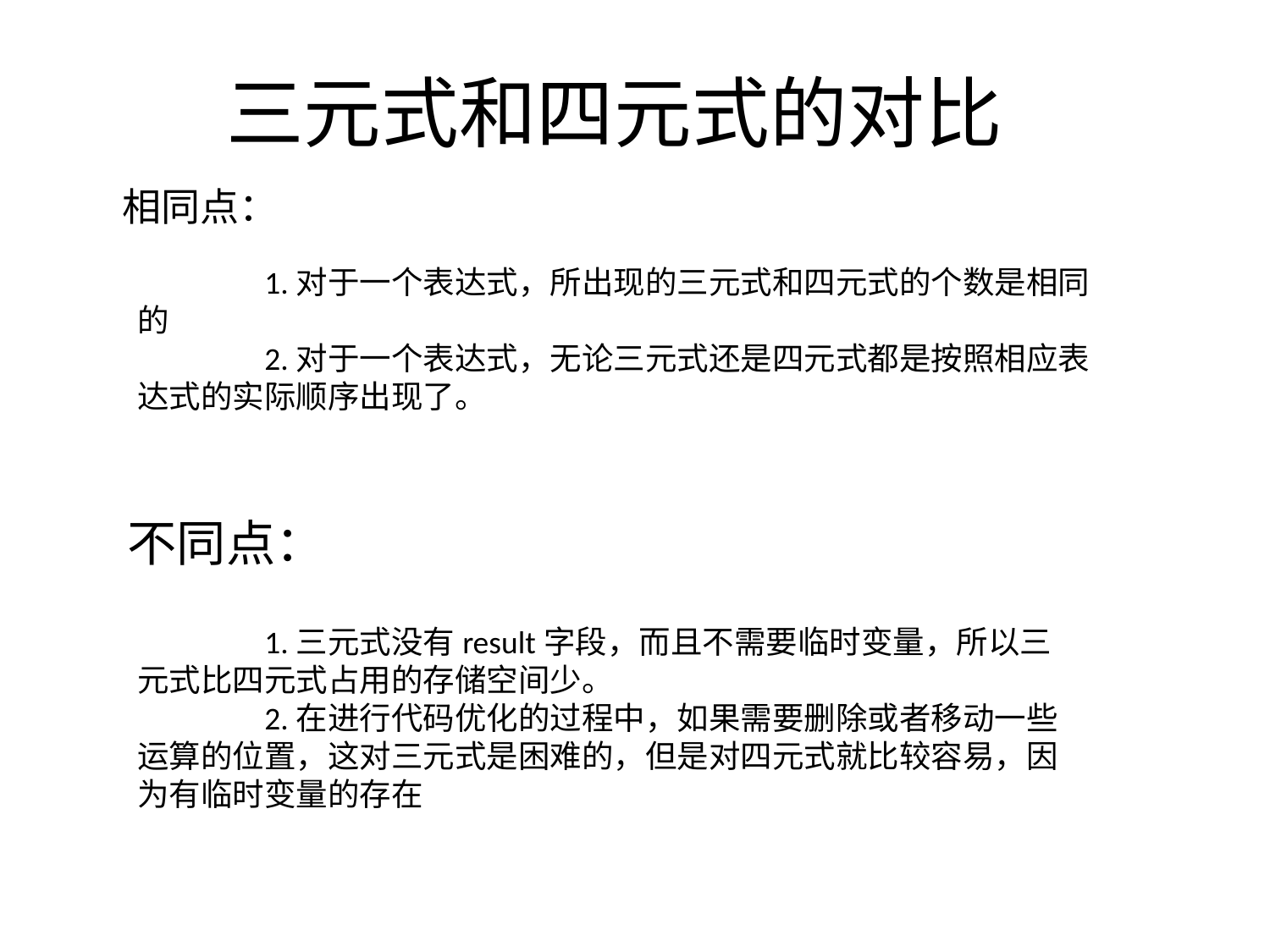

# 三元式和四元式的对比
相同点：

	1.对于一个表达式，所出现的三元式和四元式的个数是相同的
	2.对于一个表达式，无论三元式还是四元式都是按照相应表达式的实际顺序出现了。
不同点：
	1.三元式没有result字段，而且不需要临时变量，所以三元式比四元式占用的存储空间少。
	2.在进行代码优化的过程中，如果需要删除或者移动一些运算的位置，这对三元式是困难的，但是对四元式就比较容易，因为有临时变量的存在